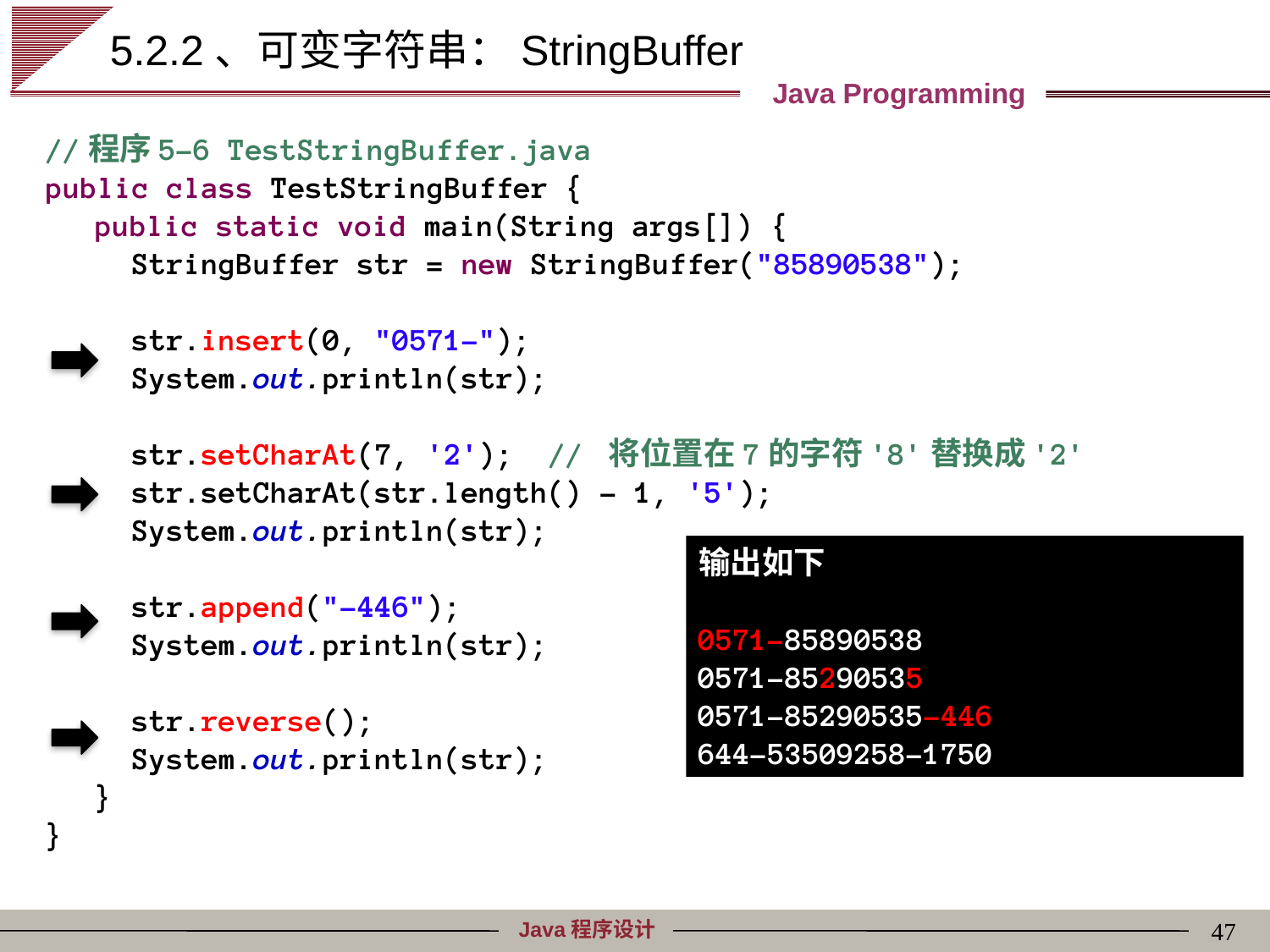

# 5.2.2、可变字符串：StringBuffer
//程序5-6 TestStringBuffer.java
public class TestStringBuffer {
public static void main(String args[]) {
StringBuffer str = new StringBuffer("85890538");

str.insert(0, "0571-");
System.out.println(str);

str.setCharAt(7, '2');  // 将位置在7的字符'8'替换成'2'
str.setCharAt(str.length() - 1, '5');
System.out.println(str);

str.append("-446");
System.out.println(str);

str.reverse();
System.out.println(str);
}
}

输出如下

0571-85890538
0571-85290535
0571-85290535-446
644-53509258-1750